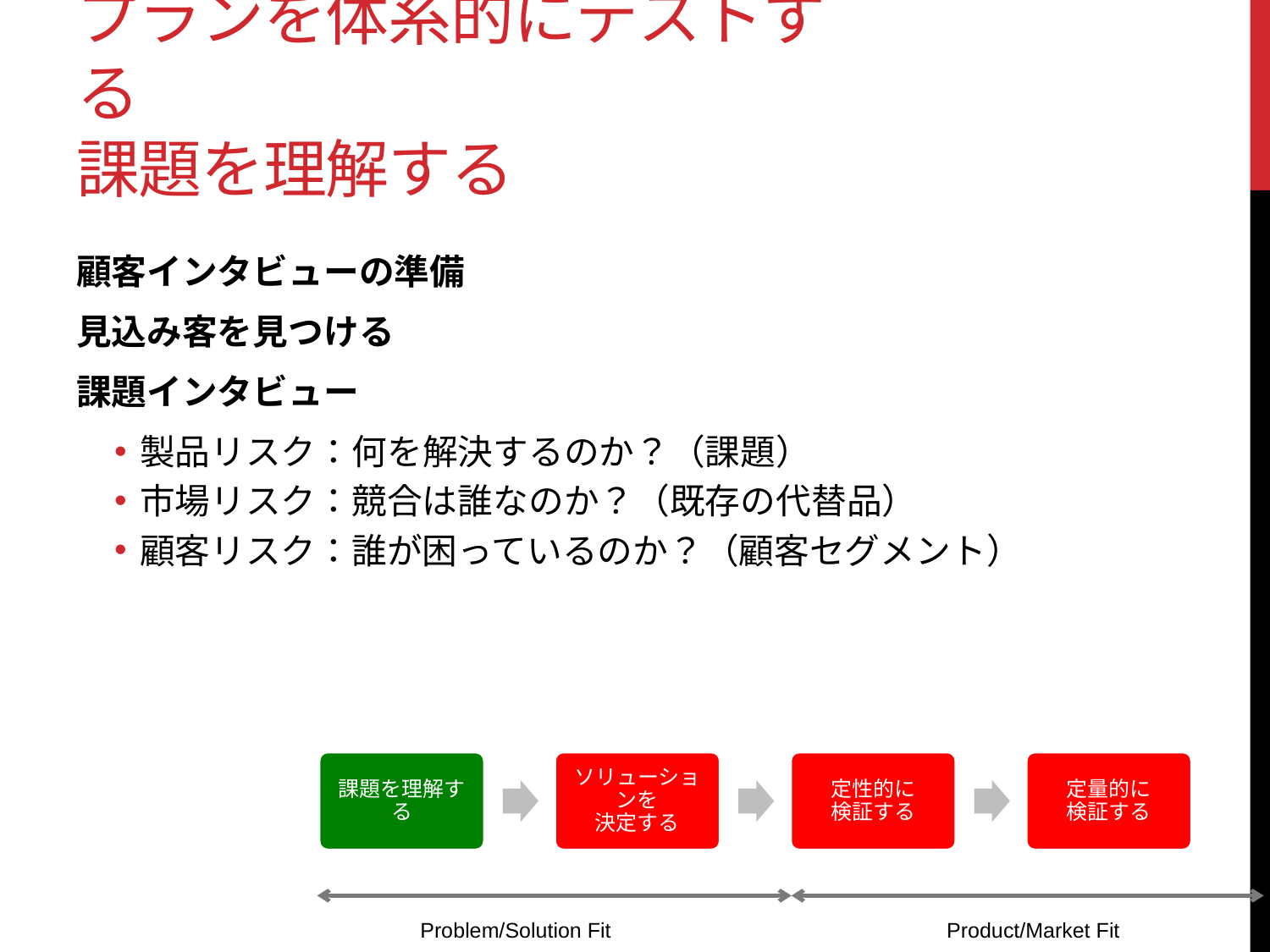

# プランを体系的にテストする 課題を理解する
顧客インタビューの準備
見込み客を見つける
課題インタビュー
製品リスク：何を解決するのか？（課題）
市場リスク：競合は誰なのか？（既存の代替品）
顧客リスク：誰が困っているのか？（顧客セグメント）

課題を理解する
ソリューションを
決定する
定性的に
検証する
定量的に
検証する

Problem/Solution Fit
Product/Market Fit